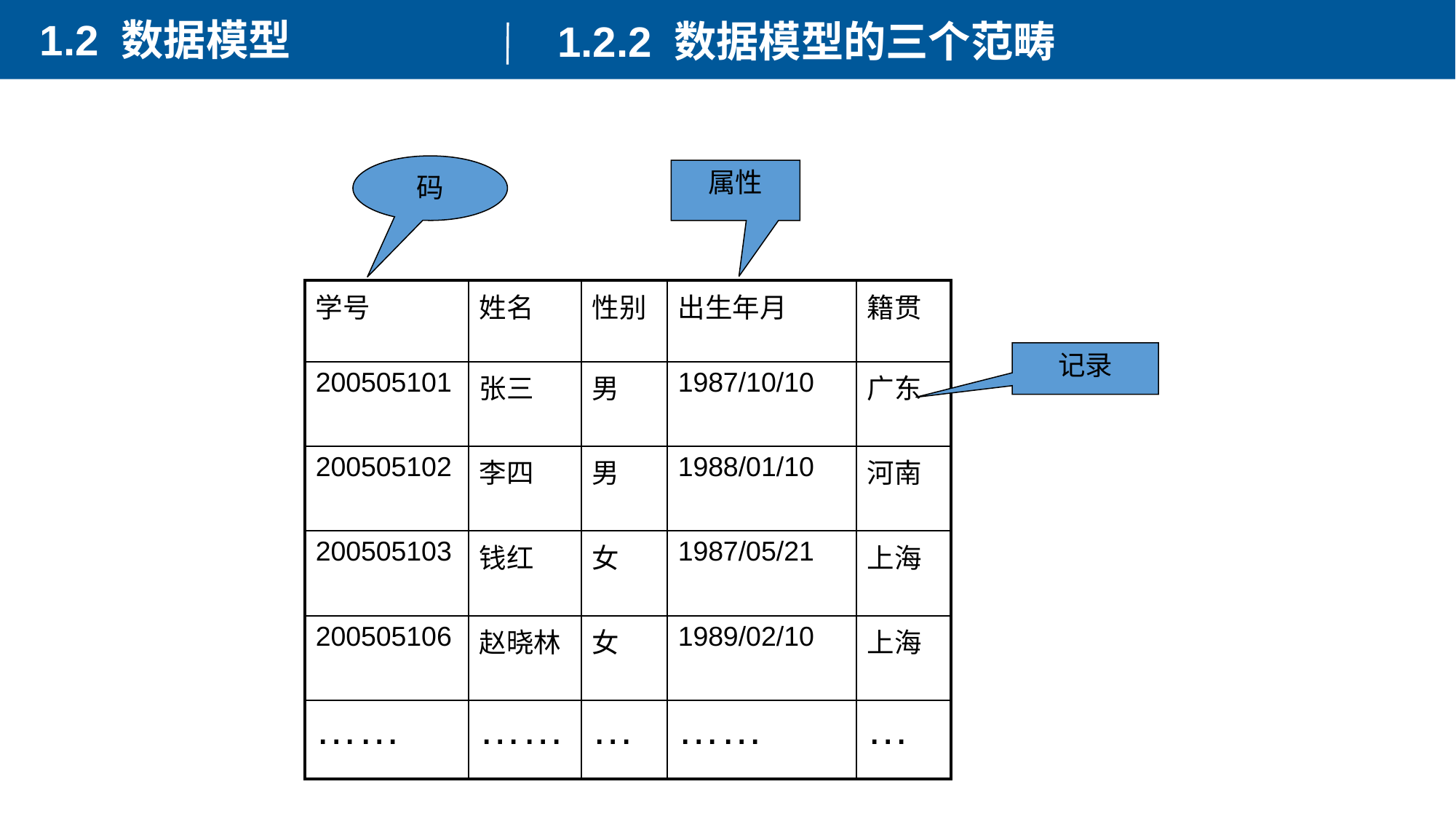

1.2 数据模型
1.2.2 数据模型的三个范畴
码
属性
| 学号 | 姓名 | 性别 | 出生年月 | 籍贯 |
| --- | --- | --- | --- | --- |
| 200505101 | 张三 | 男 | 1987/10/10 | 广东 |
| 200505102 | 李四 | 男 | 1988/01/10 | 河南 |
| 200505103 | 钱红 | 女 | 1987/05/21 | 上海 |
| 200505106 | 赵晓林 | 女 | 1989/02/10 | 上海 |
| …… | …… | … | …… | … |
记录